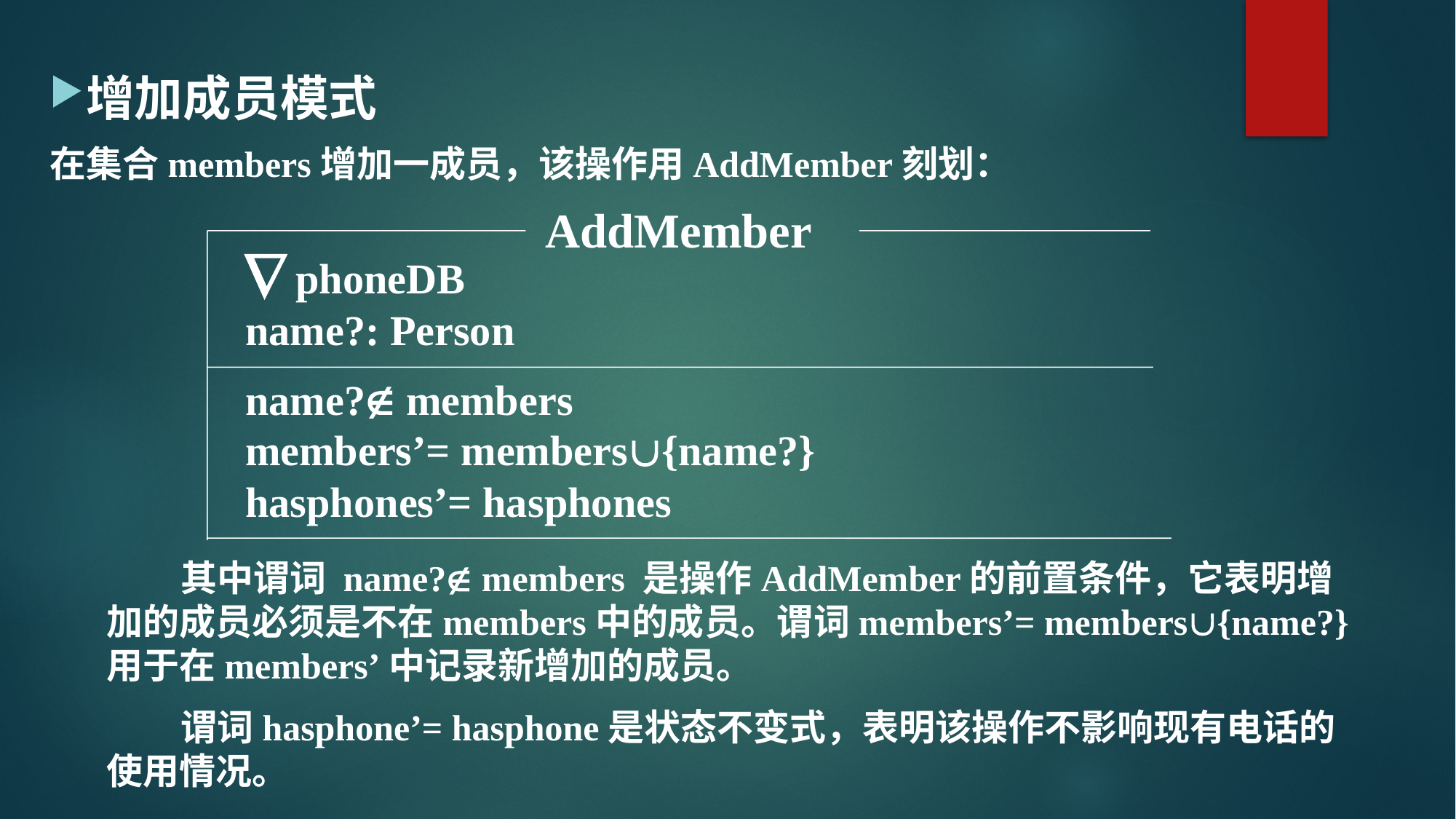

增加成员模式
在集合members增加一成员，该操作用AddMember刻划：

AddMember

∇ phoneDB
name?: Person

name?∉ members
members’= members∪{name?}
hasphones’= hasphones

        其中谓词 name?∉ members 是操作AddMember的前置条件，它表明增加的成员必须是不在members中的成员。谓词members’= members∪{name?}用于在members’中记录新增加的成员。
        谓词hasphone’= hasphone是状态不变式，表明该操作不影响现有电话的使用情况。